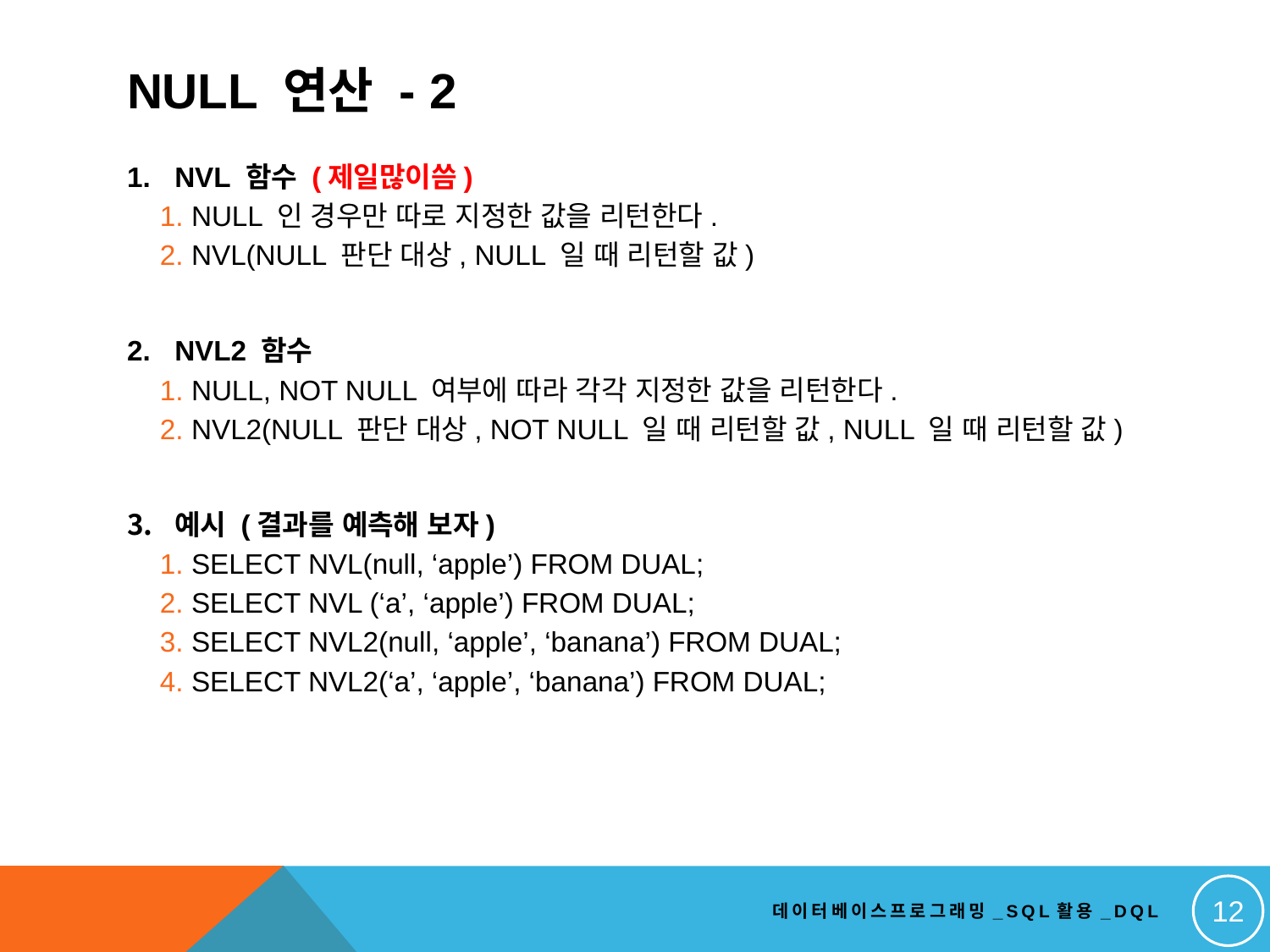

# NULL 연산 - 2
NVL 함수 (제일많이씀)
 NULL 인 경우만 따로 지정한 값을 리턴한다.
 NVL(NULL 판단 대상, NULL 일 때 리턴할 값)

NVL2 함수
 NULL, NOT NULL 여부에 따라 각각 지정한 값을 리턴한다.
 NVL2(NULL 판단 대상, NOT NULL 일 때 리턴할 값, NULL 일 때 리턴할 값)

예시 (결과를 예측해 보자)
 SELECT NVL(null, ‘apple’) FROM DUAL;
 SELECT NVL (‘a’, ‘apple’) FROM DUAL;
 SELECT NVL2(null, ‘apple’, ‘banana’) FROM DUAL;
 SELECT NVL2(‘a’, ‘apple’, ‘banana’) FROM DUAL;
12
데이터베이스프로그래밍_SQL활용_DQL